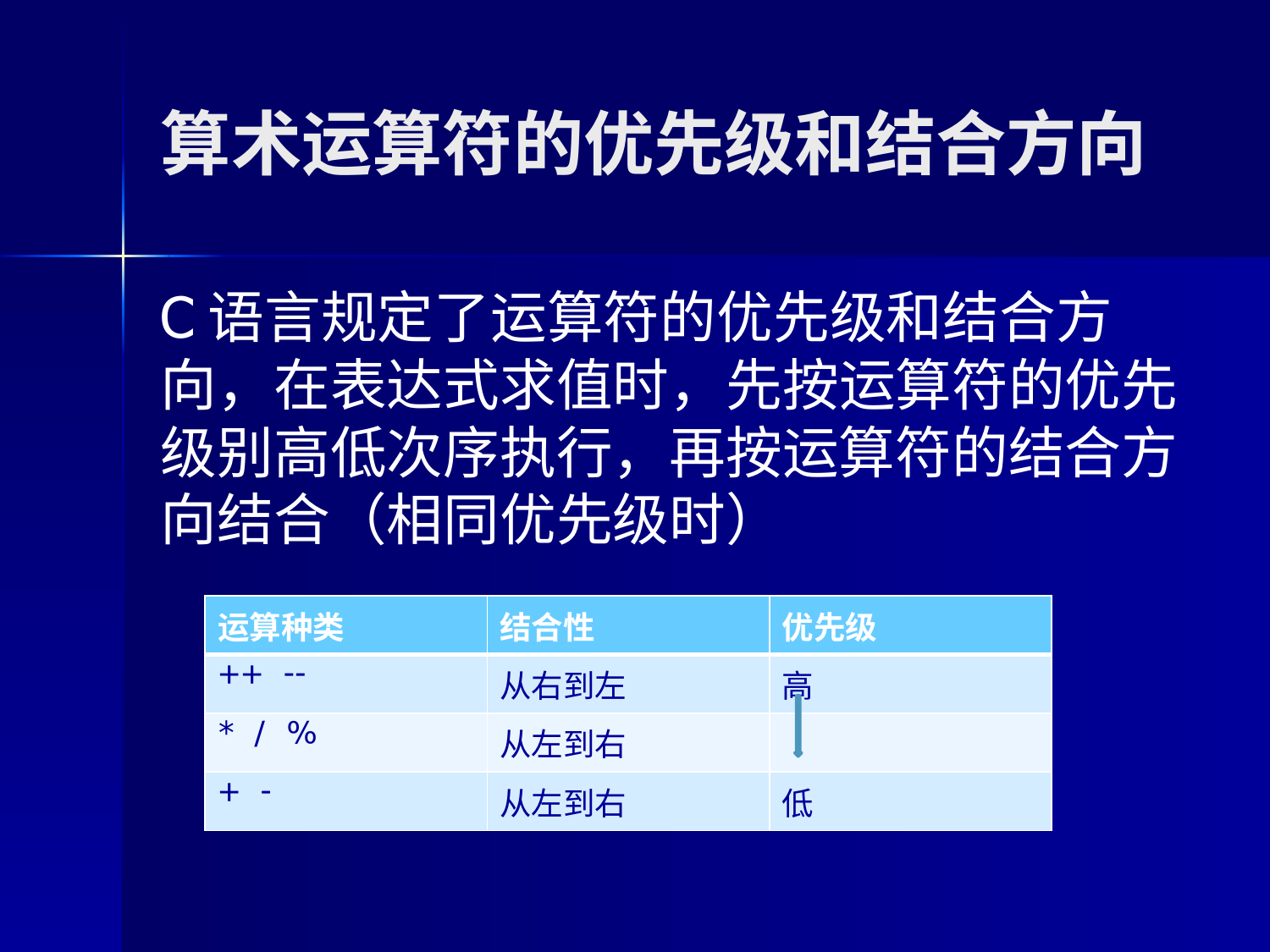

# 算术运算符的优先级和结合方向
C语言规定了运算符的优先级和结合方向，在表达式求值时，先按运算符的优先级别高低次序执行，再按运算符的结合方向结合（相同优先级时）

| 运算种类 | 结合性 | 优先级 |
| --- | --- | --- |
| ++ -- | 从右到左 | 高 |
| \* / % | 从左到右 |  |
| + - | 从左到右 | 低 |